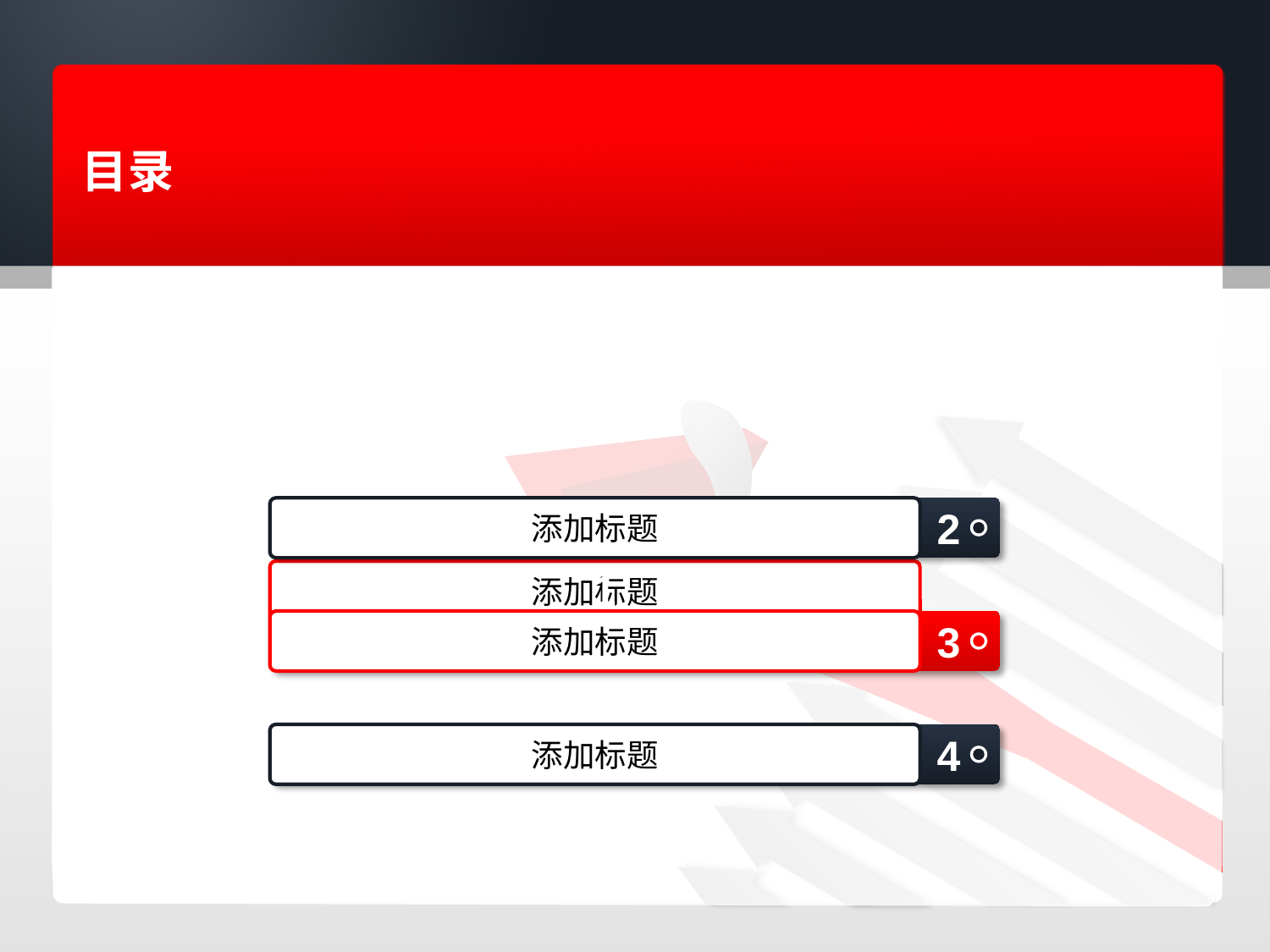

目录
2

添加标题

1

添加标题
3

添加标题

4

添加标题